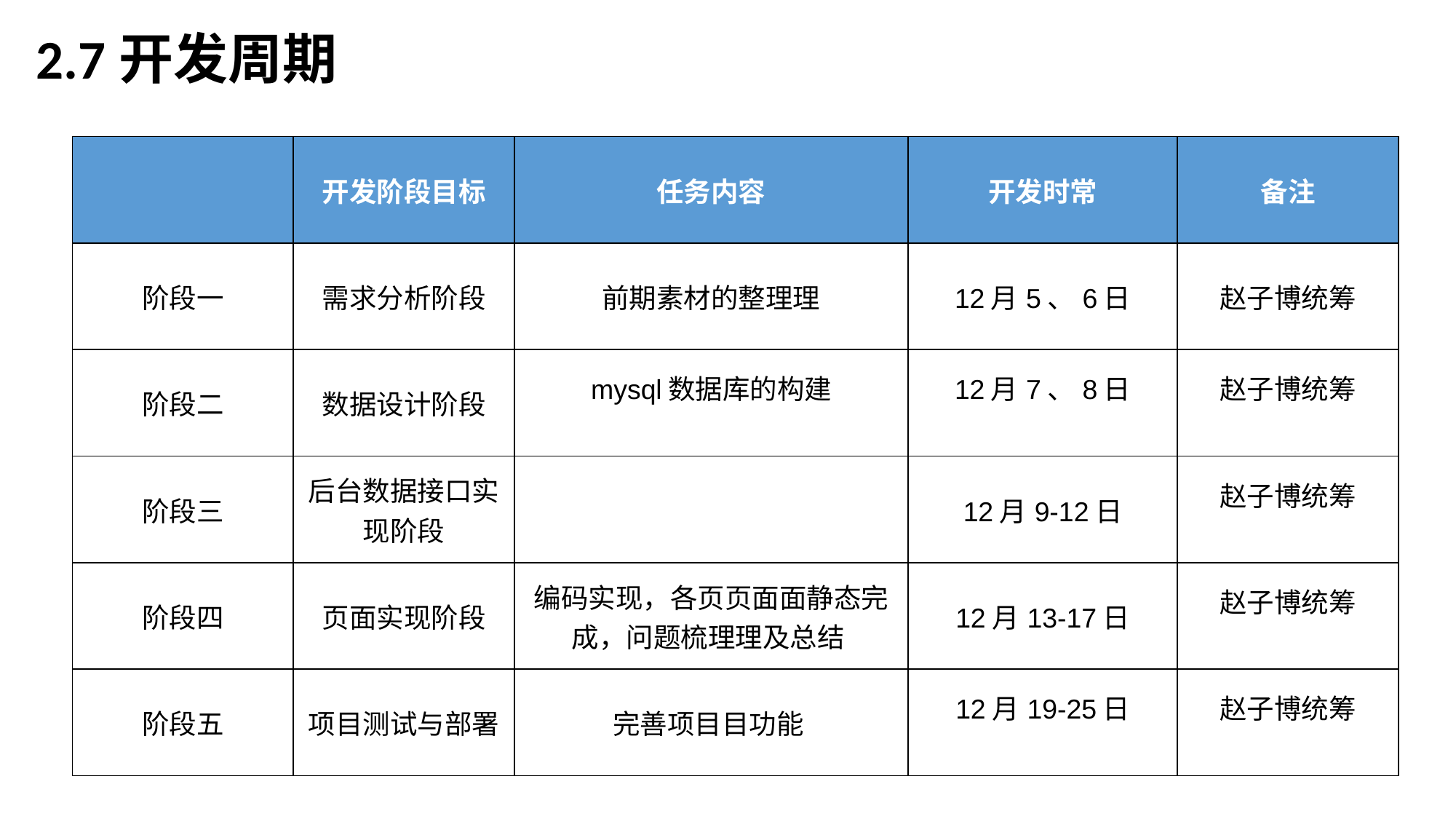

2.7开发周期
|  | 开发阶段目标 | 任务内容 | 开发时常 | 备注 |
| --- | --- | --- | --- | --- |
| 阶段一 | 需求分析阶段 | 前期素材的整理理 | 12月5、6日 | 赵子博统筹 |
| 阶段二 | 数据设计阶段 | mysql数据库的构建 | 12月7、8日 | 赵子博统筹 |
| 阶段三 | 后台数据接口实现阶段 |  | 12月9-12日 | 赵子博统筹 |
| 阶段四 | 页面实现阶段 | 编码实现，各⻚页⾯面静态完 成，问题梳理理及总结 | 12月13-17日 | 赵子博统筹 |
| 阶段五 | 项目测试与部署 | 完善项⽬目功能 | 12月19-25日 | 赵子博统筹 |